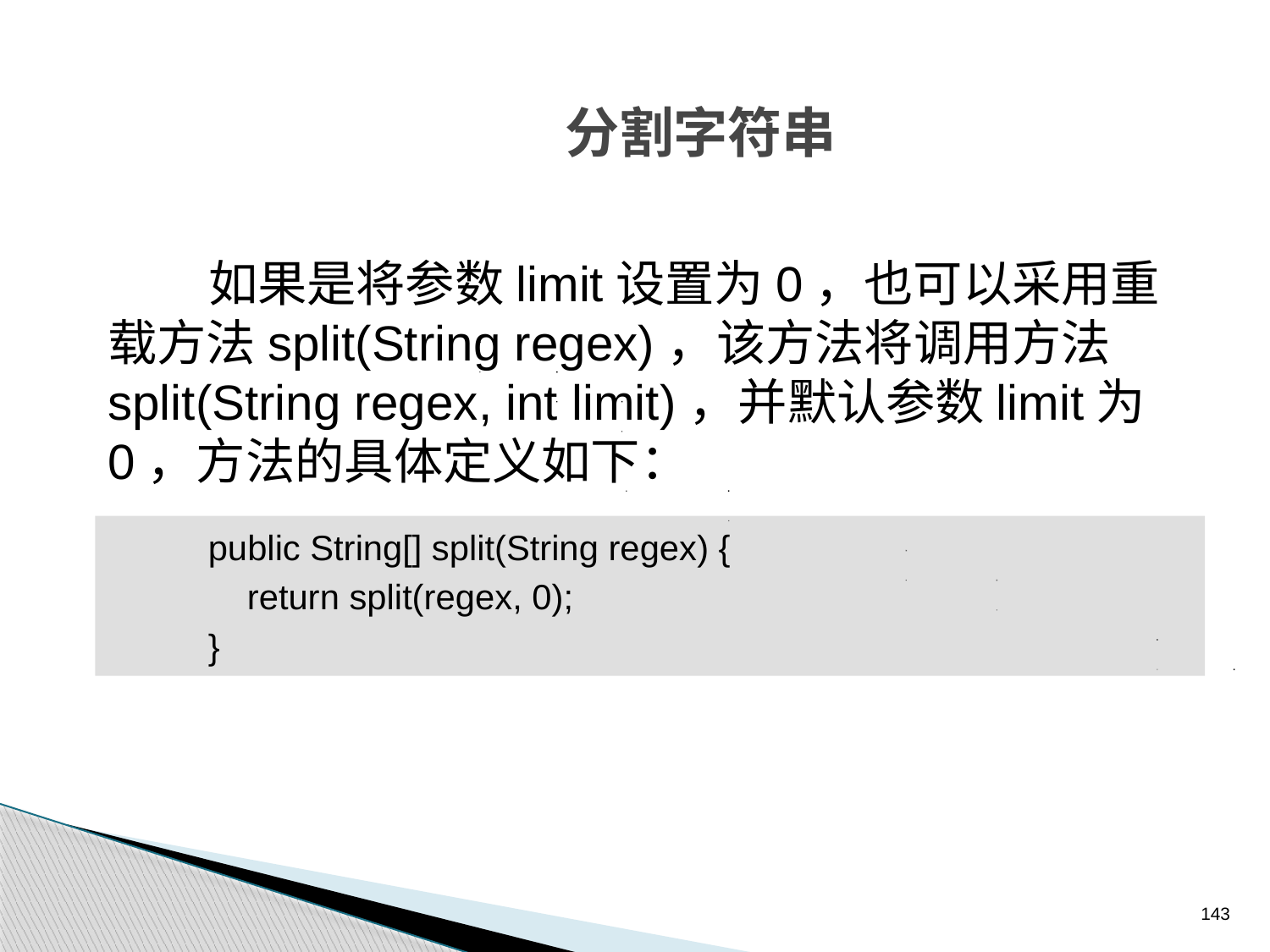

# 分割字符串

如果是将参数limit设置为0，也可以采用重载方法split(String regex)，该方法将调用方法split(String regex, int limit)，并默认参数limit为0，方法的具体定义如下：

public String[] split(String regex) {
    return split(regex, 0);
}

143